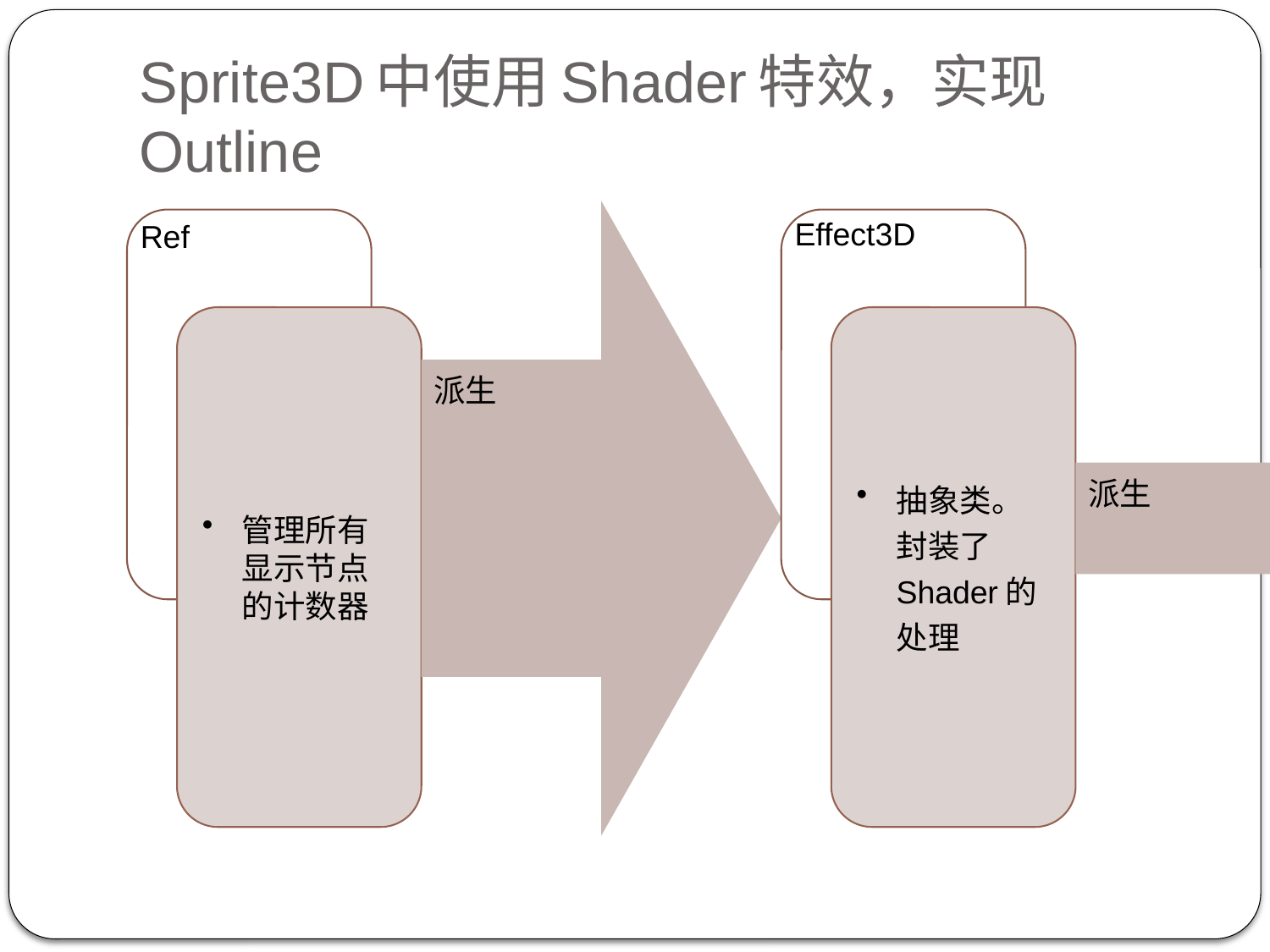

# Sprite3D中使用Shader特效，实现Outline
Ref
派生
Effect3D
派生
管理所有显示节点的计数器
抽象类。封装了Shader的处理